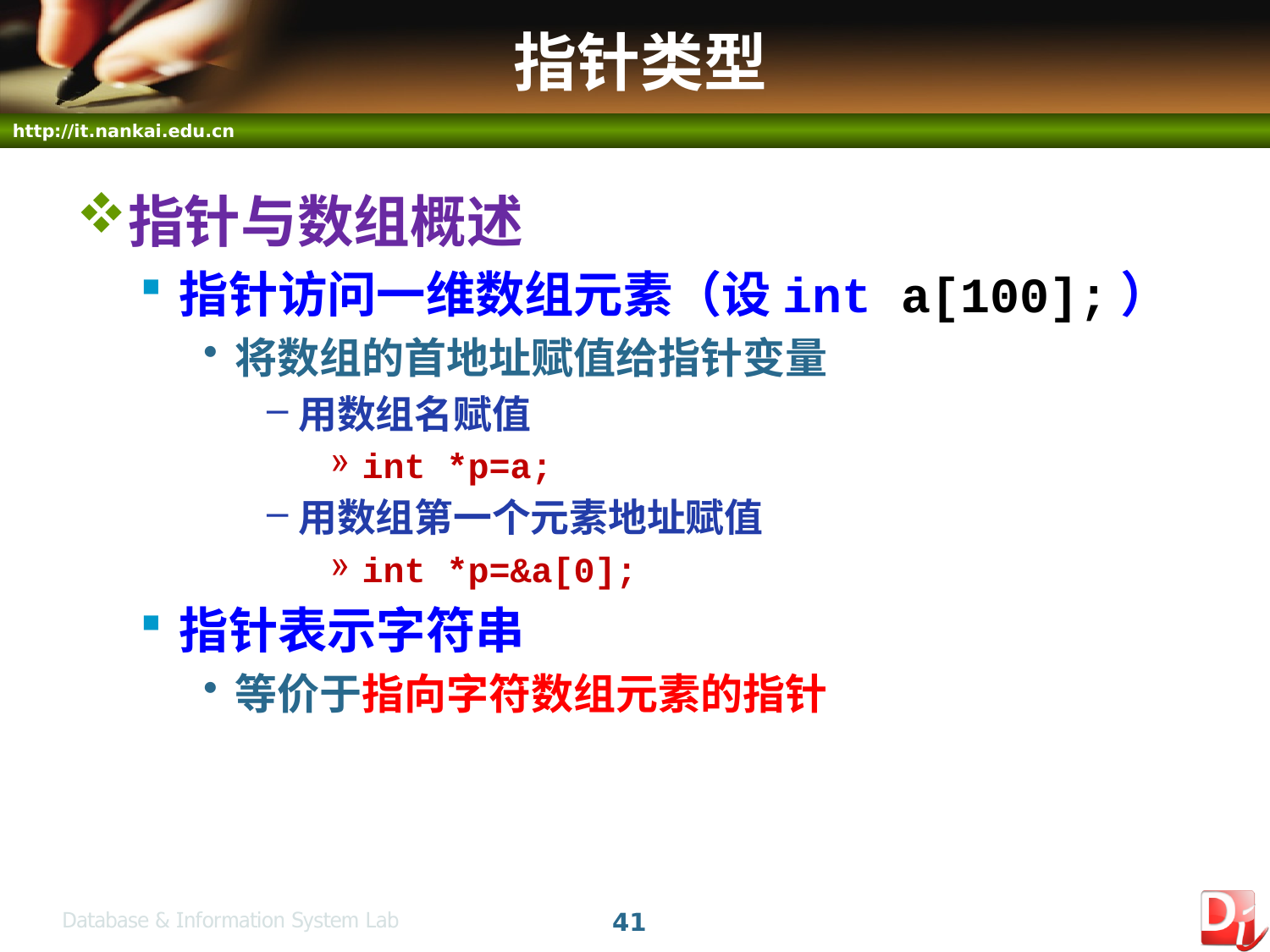

# 指针类型
指针与数组概述
指针访问一维数组元素（设int a[100];）
将数组的首地址赋值给指针变量
用数组名赋值
int *p=a;
用数组第一个元素地址赋值
int *p=&a[0];
指针表示字符串
等价于指向字符数组元素的指针
41
Database & Information System Lab